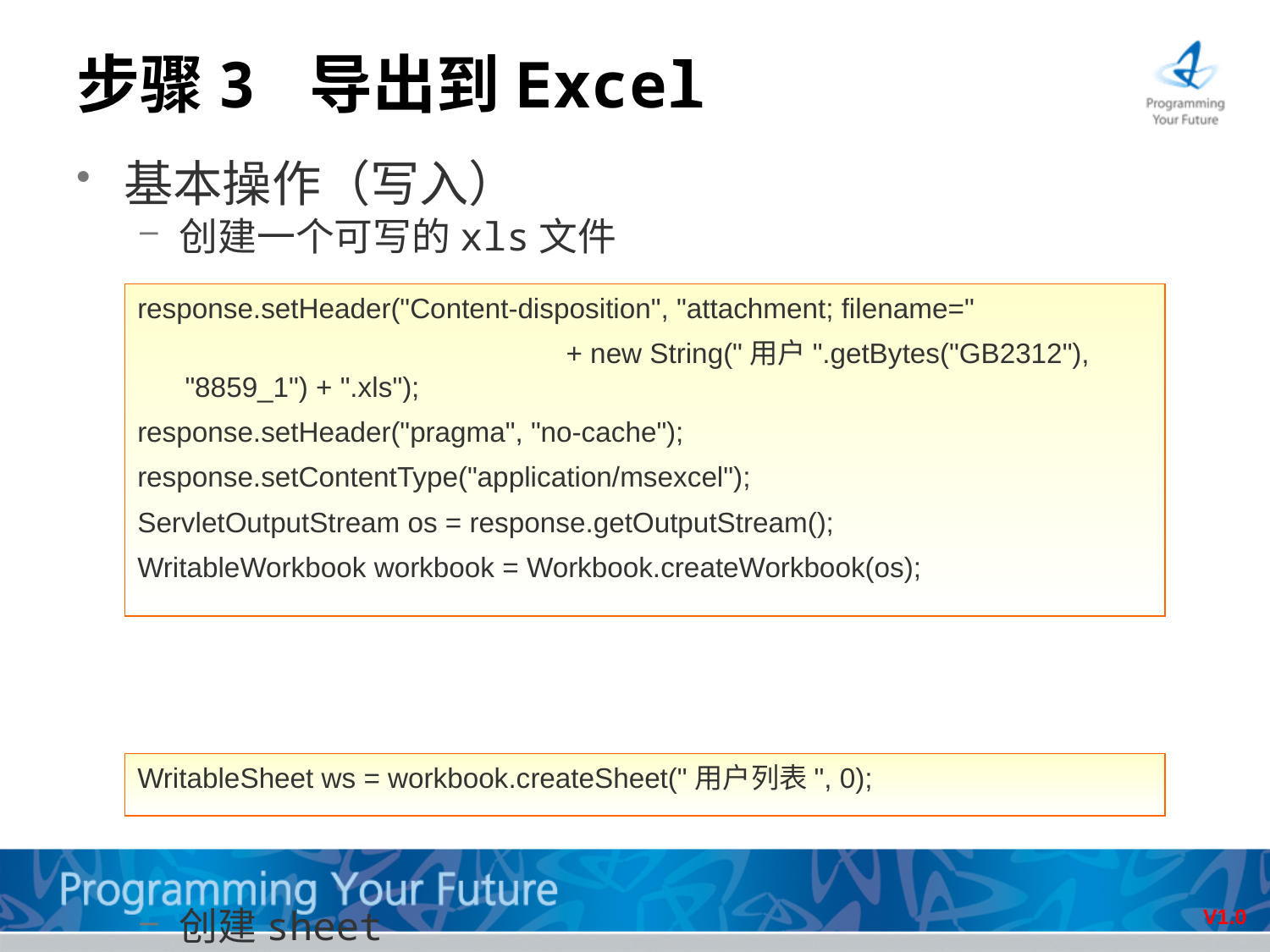

# 步骤3 导出到Excel
基本操作（写入）
创建一个可写的xls文件

创建sheet

response.setHeader("Content-disposition", "attachment; filename="
				+ new String("用户".getBytes("GB2312"), "8859_1") + ".xls");
response.setHeader("pragma", "no-cache");
response.setContentType("application/msexcel");
ServletOutputStream os = response.getOutputStream();
WritableWorkbook workbook = Workbook.createWorkbook(os);
WritableSheet ws = workbook.createSheet("用户列表", 0);